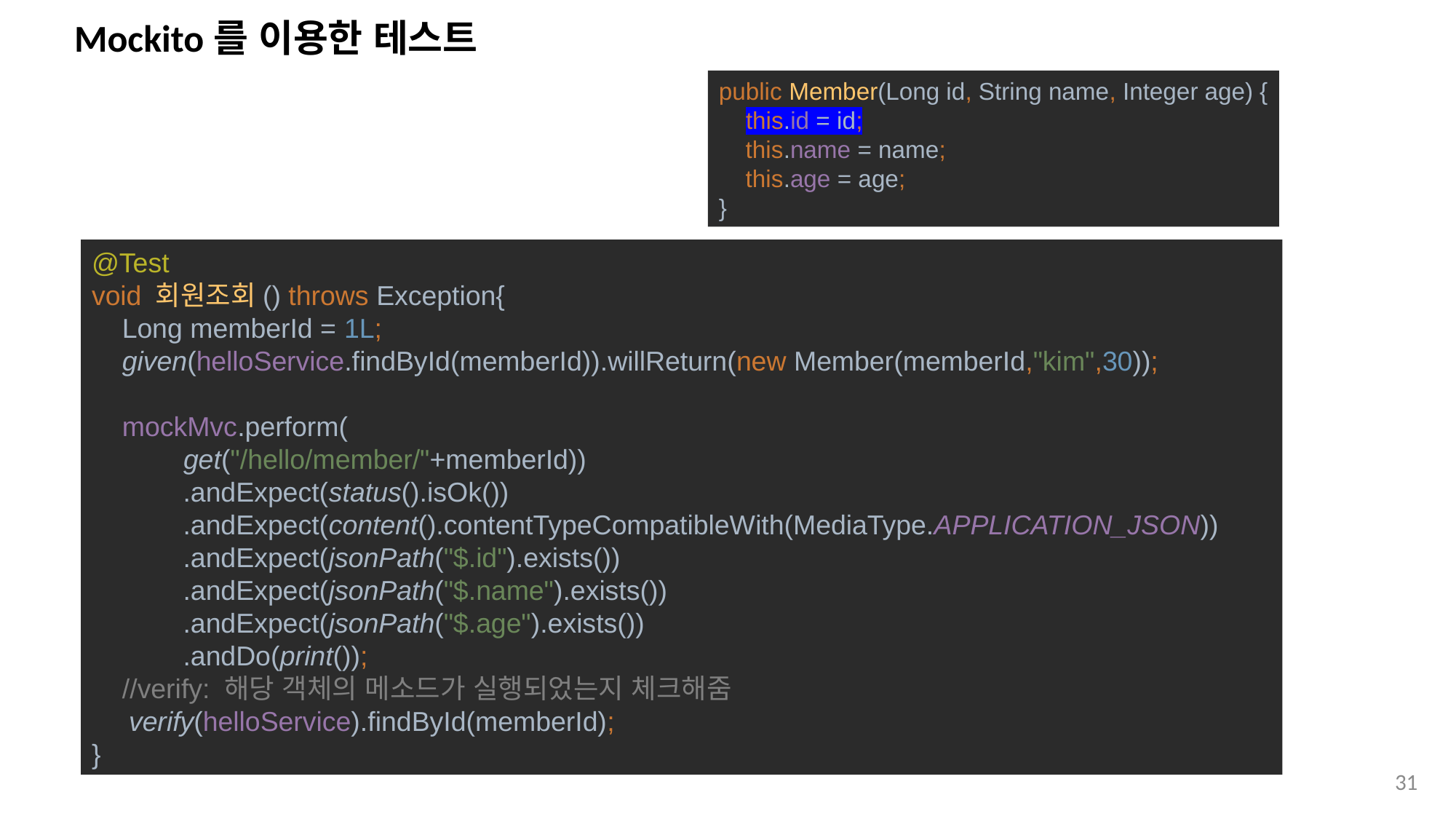

# Mockito를 이용한 테스트
public Member(Long id, String name, Integer age) {
    this.id = id;
    this.name = name;
    this.age = age;
}
@Test
void 회원조회() throws Exception{
    Long memberId = 1L;
    given(helloService.findById(memberId)).willReturn(new Member(memberId,"kim",30));
    mockMvc.perform(
            get("/hello/member/"+memberId))
            .andExpect(status().isOk())
            .andExpect(content().contentTypeCompatibleWith(MediaType.APPLICATION_JSON))
            .andExpect(jsonPath("$.id").exists())
            .andExpect(jsonPath("$.name").exists())
            .andExpect(jsonPath("$.age").exists())
            .andDo(print());
    //verify: 해당 객체의 메소드가 실행되었는지 체크해줌
    verify(helloService).findById(memberId);
}
31